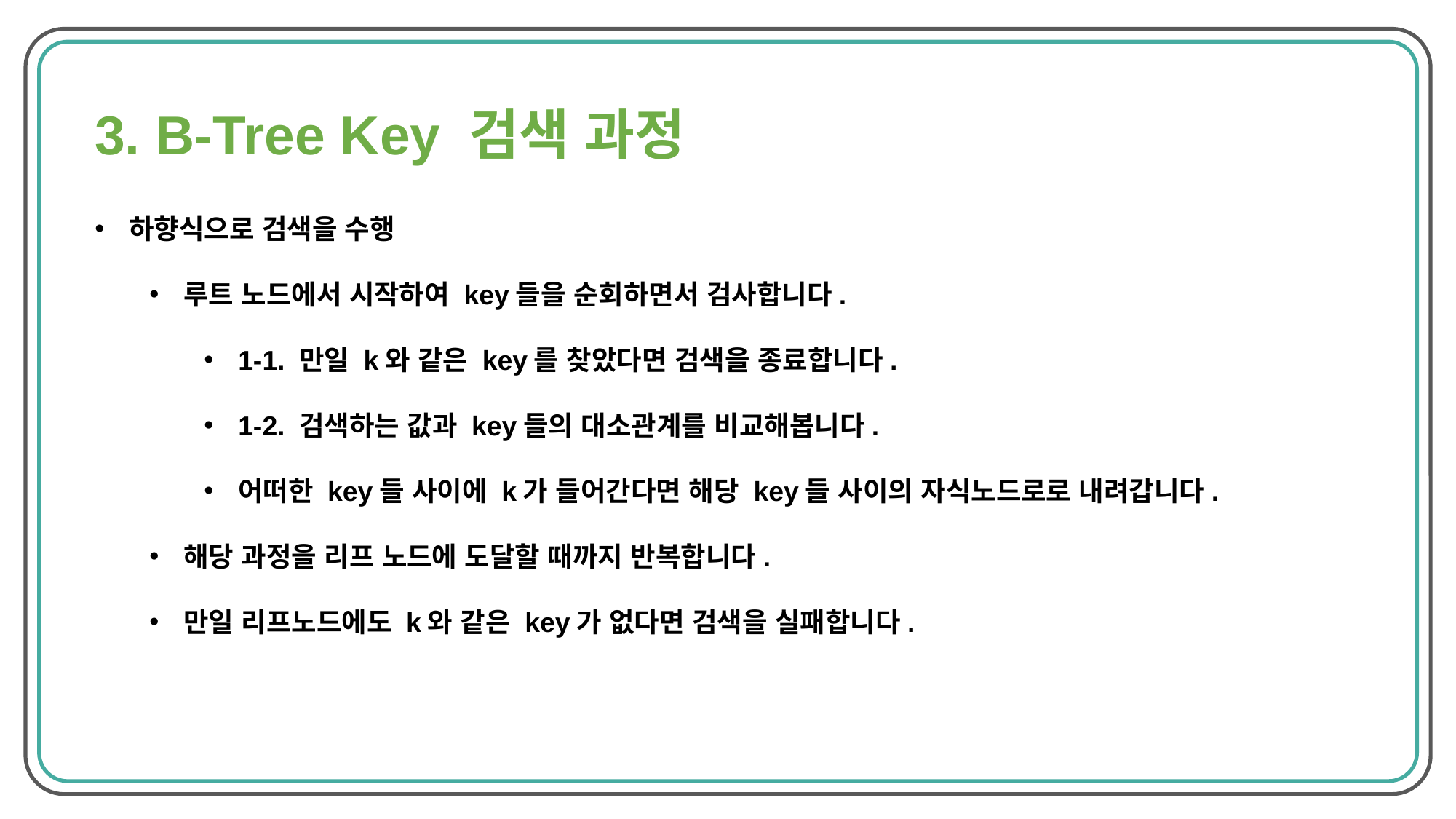

3. B-Tree Key 검색 과정
하향식으로 검색을 수행
루트 노드에서 시작하여 key들을 순회하면서 검사합니다.
1-1. 만일 k와 같은 key를 찾았다면 검색을 종료합니다.
1-2. 검색하는 값과 key들의 대소관계를 비교해봅니다.
어떠한 key들 사이에 k가 들어간다면 해당 key들 사이의 자식노드로로 내려갑니다.
해당 과정을 리프 노드에 도달할 때까지 반복합니다.
만일 리프노드에도 k와 같은 key가 없다면 검색을 실패합니다.